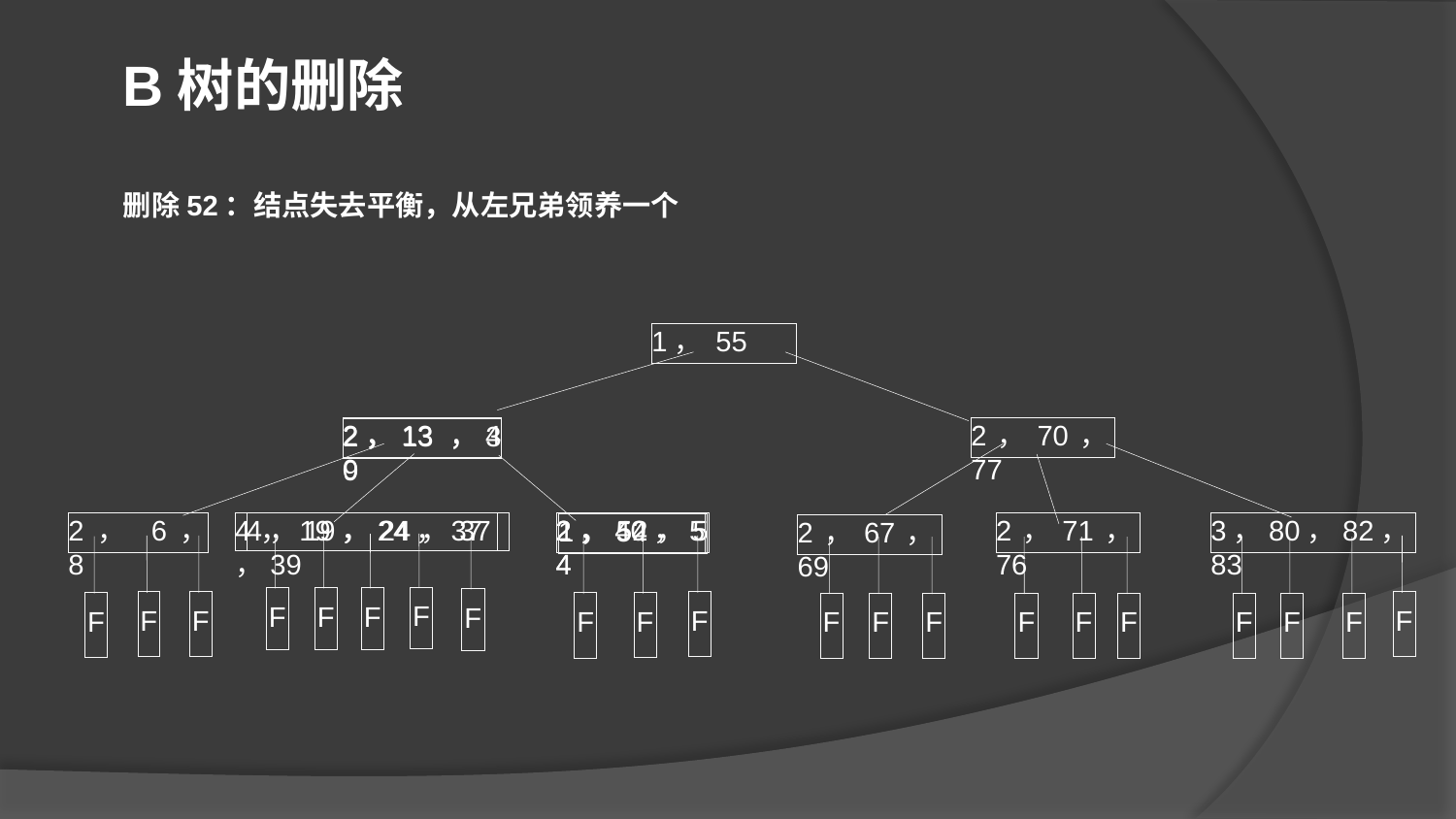

B树的删除
删除52：结点失去平衡，从左兄弟领养一个
1， 55

2，13 ，40
2，70，77
2，13 ，39

4，19，24，37
2，40，54

4，19，24，37，39
2， 6， 8
2，52，54

2，71，76
3，80，82，83
1，54

2，67，69

F

F

F

F

F

F

F

F

F

F

F

F

F

F

F

F

F

F

F

F

F